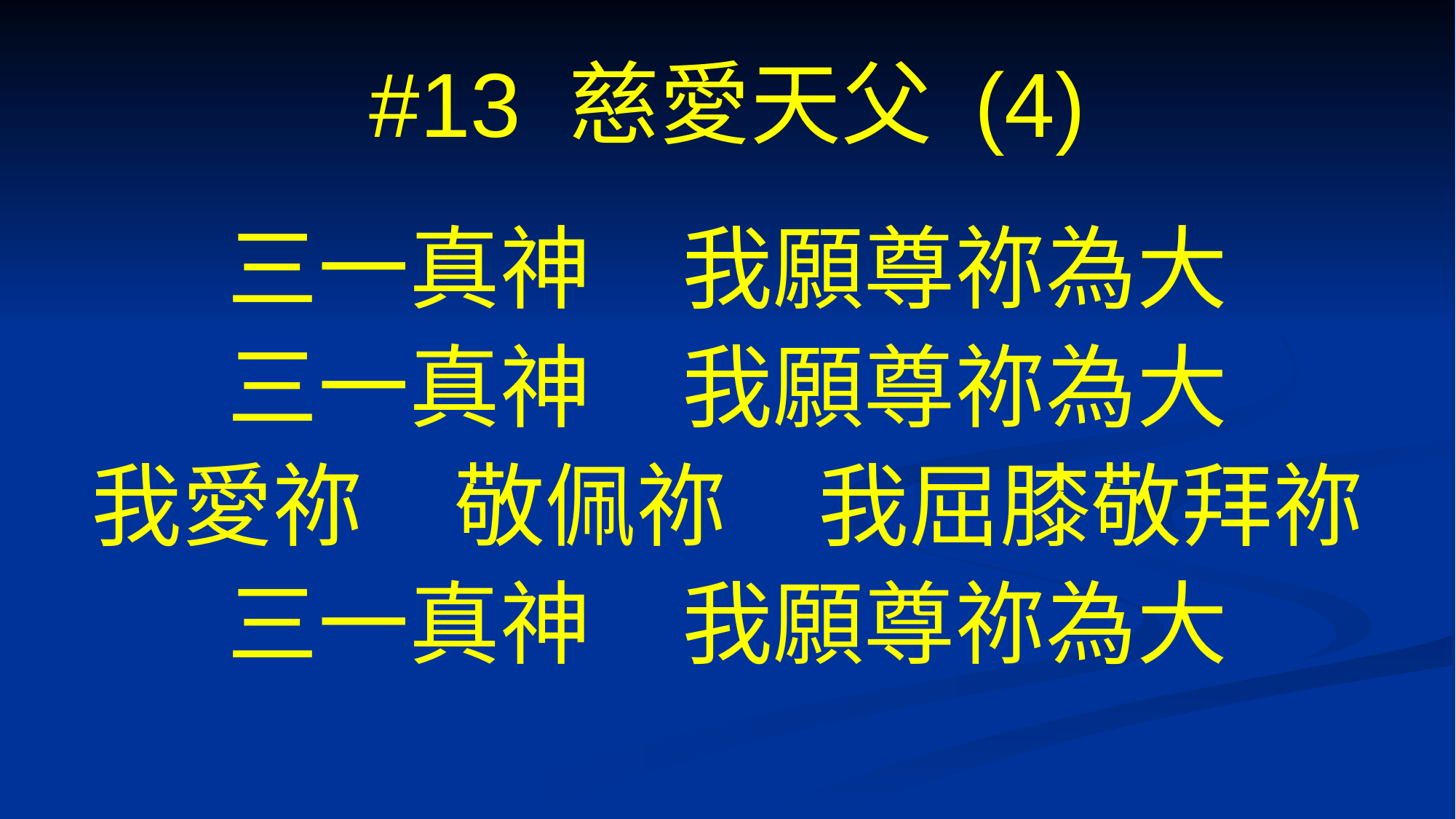

# #13 慈愛天父 (4)
三一真神　我願尊祢為大
三一真神　我願尊祢為大
我愛祢　敬佩祢　我屈膝敬拜祢
三一真神　我願尊祢為大